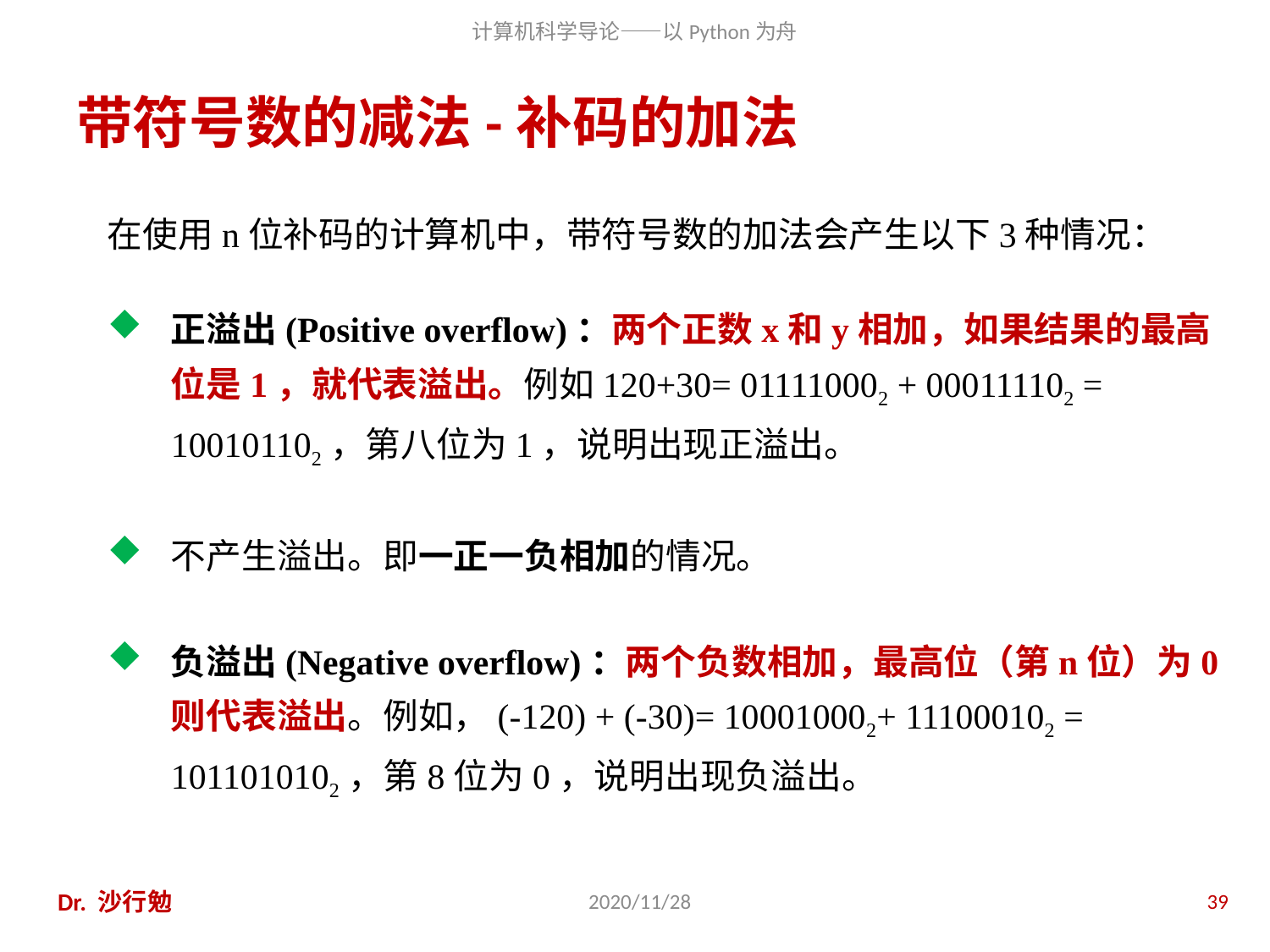

# 带符号数的减法-补码的加法

在使用n位补码的计算机中，带符号数的加法会产生以下3种情况：

正溢出(Positive overflow)：两个正数x和y相加，如果结果的最高位是1，就代表溢出。例如120+30= 011110002 + 000111102 = 100101102，第八位为1，说明出现正溢出。

不产生溢出。即一正一负相加的情况。

负溢出(Negative overflow)：两个负数相加，最高位（第n位）为0则代表溢出。例如，(-120) + (-30)= 100010002+ 111000102 = 1011010102，第8位为0，说明出现负溢出。
Dr. 沙行勉
2020/11/28
39